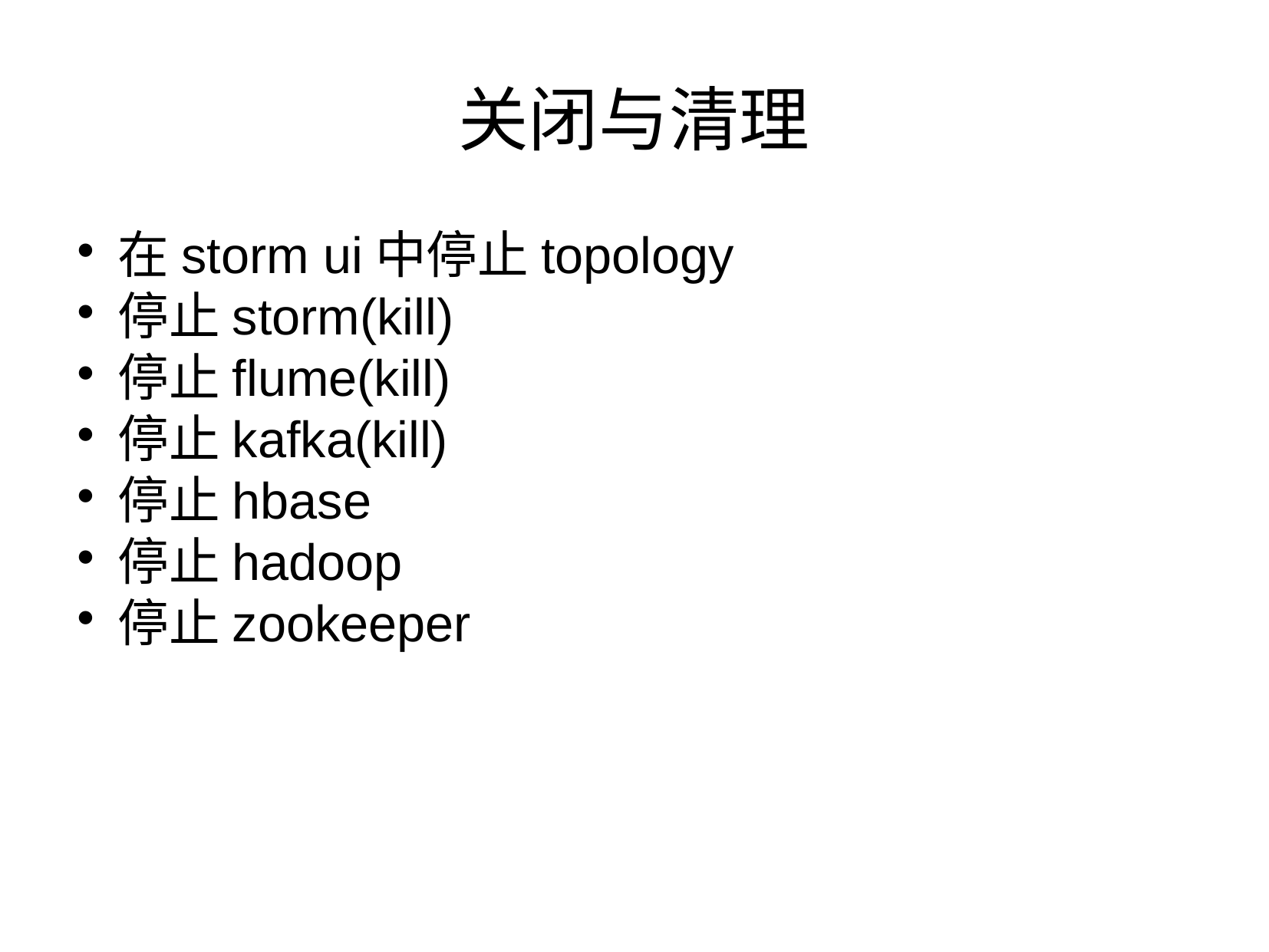

关闭与清理
在storm ui中停止topology
停止storm(kill)
停止flume(kill)
停止kafka(kill)
停止hbase
停止hadoop
停止zookeeper